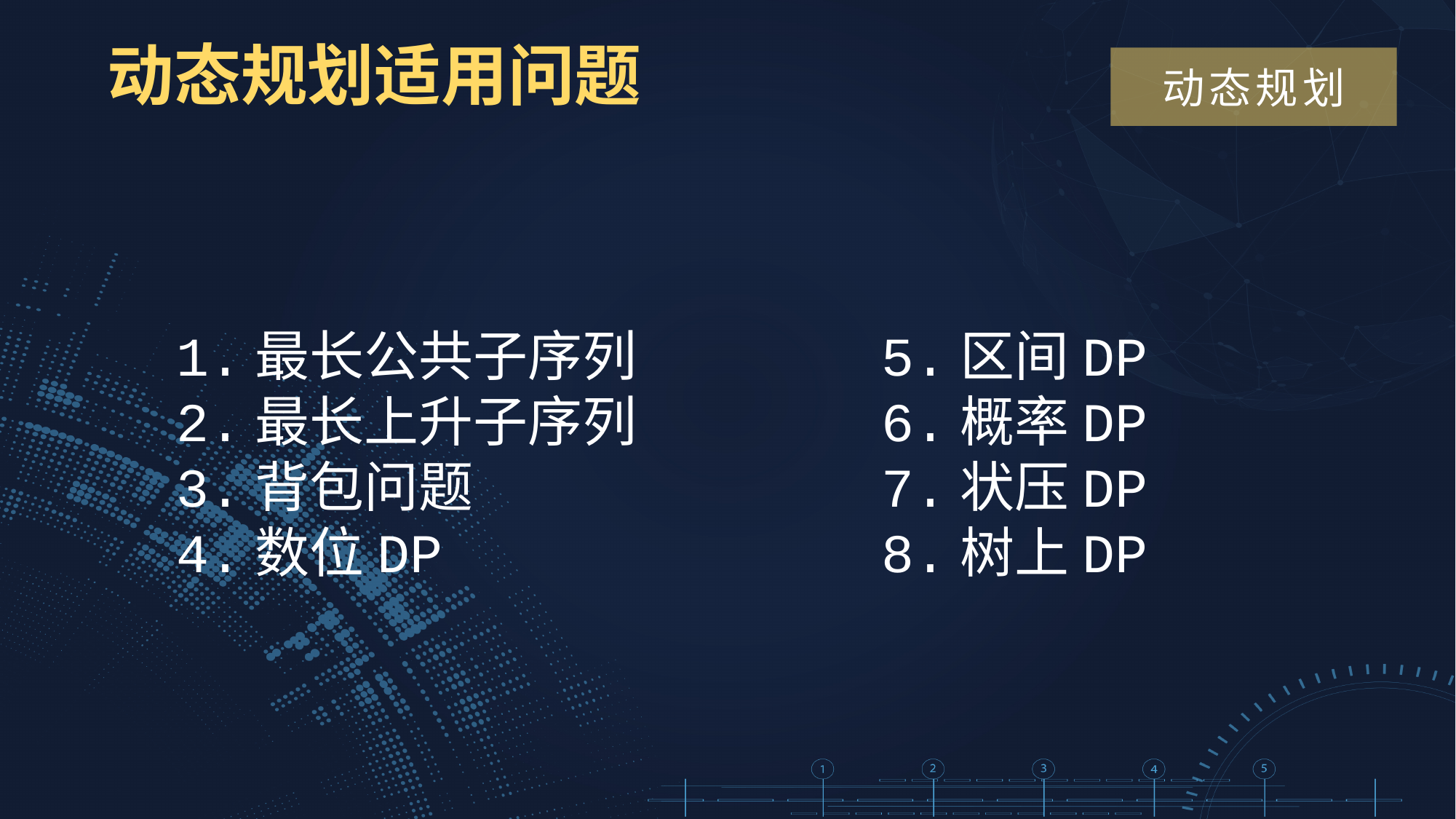

动态规划适用问题
动态规划
1.最长公共子序列
2.最长上升子序列
3.背包问题
4.数位DP
5.区间DP
6.概率DP
7.状压DP
8.树上DP